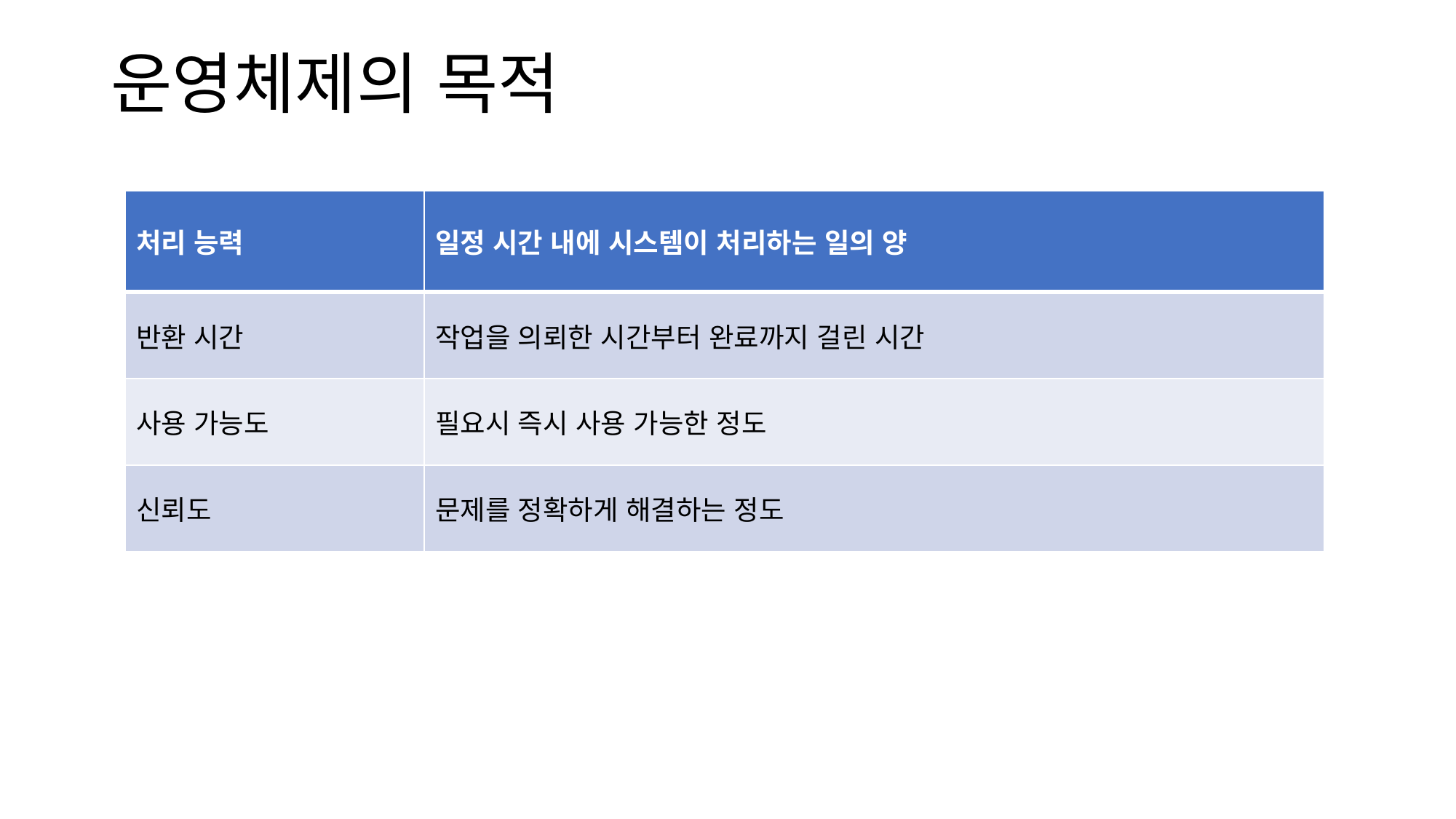

# 운영체제의 목적

| 처리 능력 | 일정 시간 내에 시스템이 처리하는 일의 양 |
| --- | --- |
| 반환 시간 | 작업을 의뢰한 시간부터 완료까지 걸린 시간 |
| 사용 가능도 | 필요시 즉시 사용 가능한 정도 |
| 신뢰도 | 문제를 정확하게 해결하는 정도 |